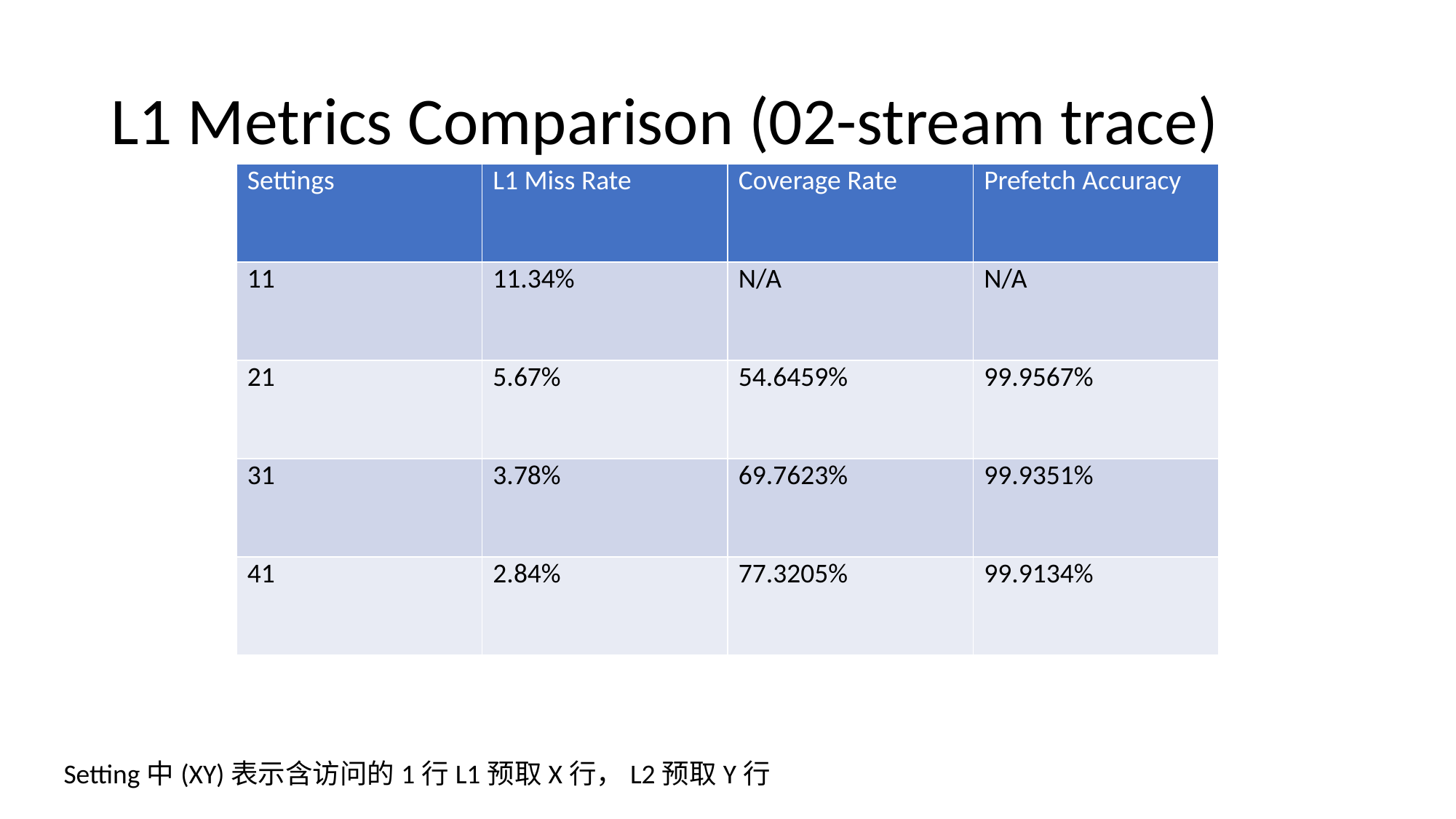

# L1 Metrics Comparison (02-stream trace)
| Settings | L1 Miss Rate | Coverage Rate | Prefetch Accuracy |
| --- | --- | --- | --- |
| 11 | 11.34% | N/A | N/A |
| 21 | 5.67% | 54.6459% | 99.9567% |
| 31 | 3.78% | 69.7623% | 99.9351% |
| 41 | 2.84% | 77.3205% | 99.9134% |
Setting中(XY)表示含访问的1行L1预取X行，L2预取Y行